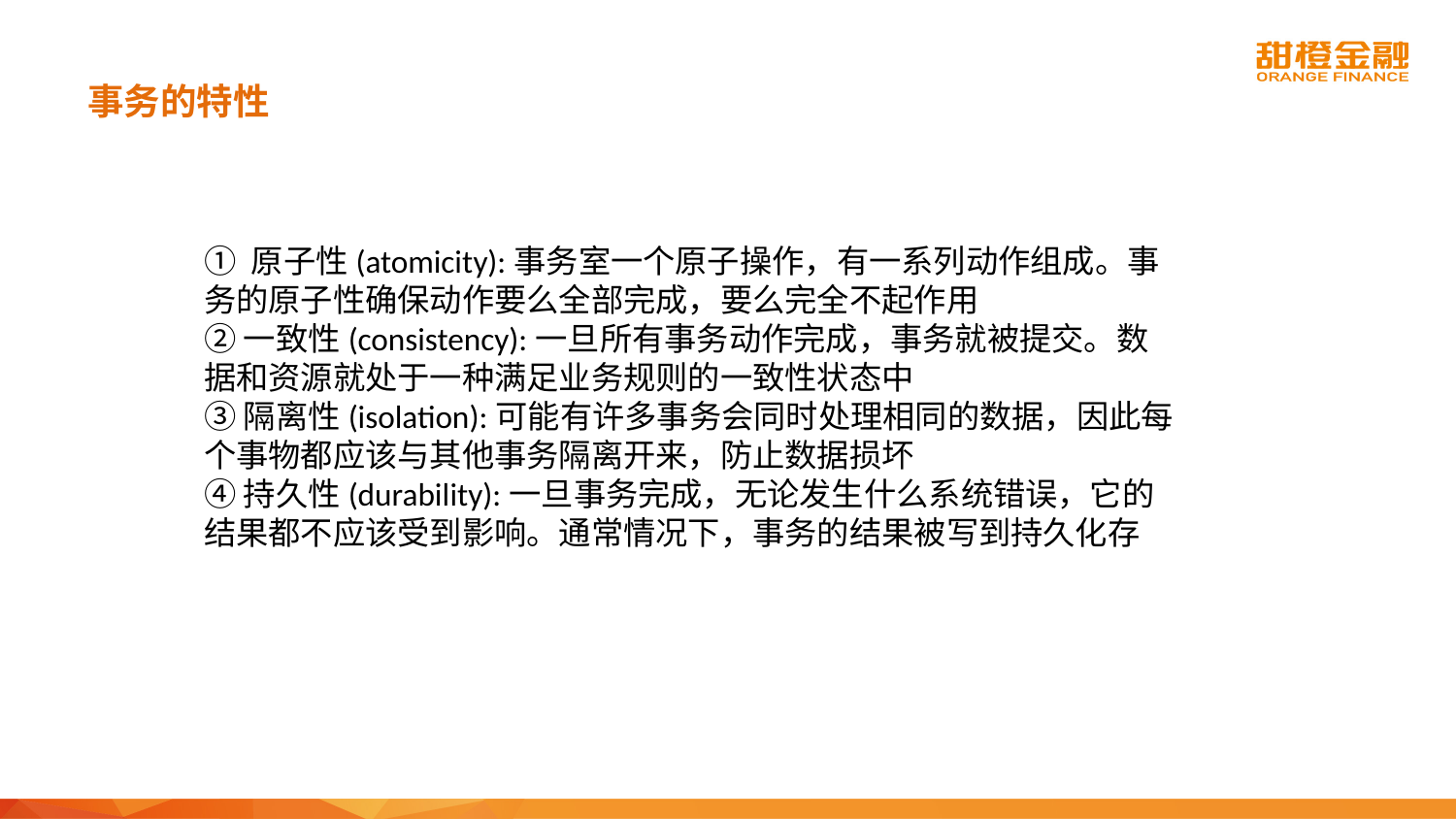

# 事务的特性
① 原子性(atomicity):事务室一个原子操作，有一系列动作组成。事务的原子性确保动作要么全部完成，要么完全不起作用
② 一致性(consistency):一旦所有事务动作完成，事务就被提交。数据和资源就处于一种满足业务规则的一致性状态中
③ 隔离性(isolation):可能有许多事务会同时处理相同的数据，因此每个事物都应该与其他事务隔离开来，防止数据损坏
④ 持久性(durability):一旦事务完成，无论发生什么系统错误，它的结果都不应该受到影响。通常情况下，事务的结果被写到持久化存